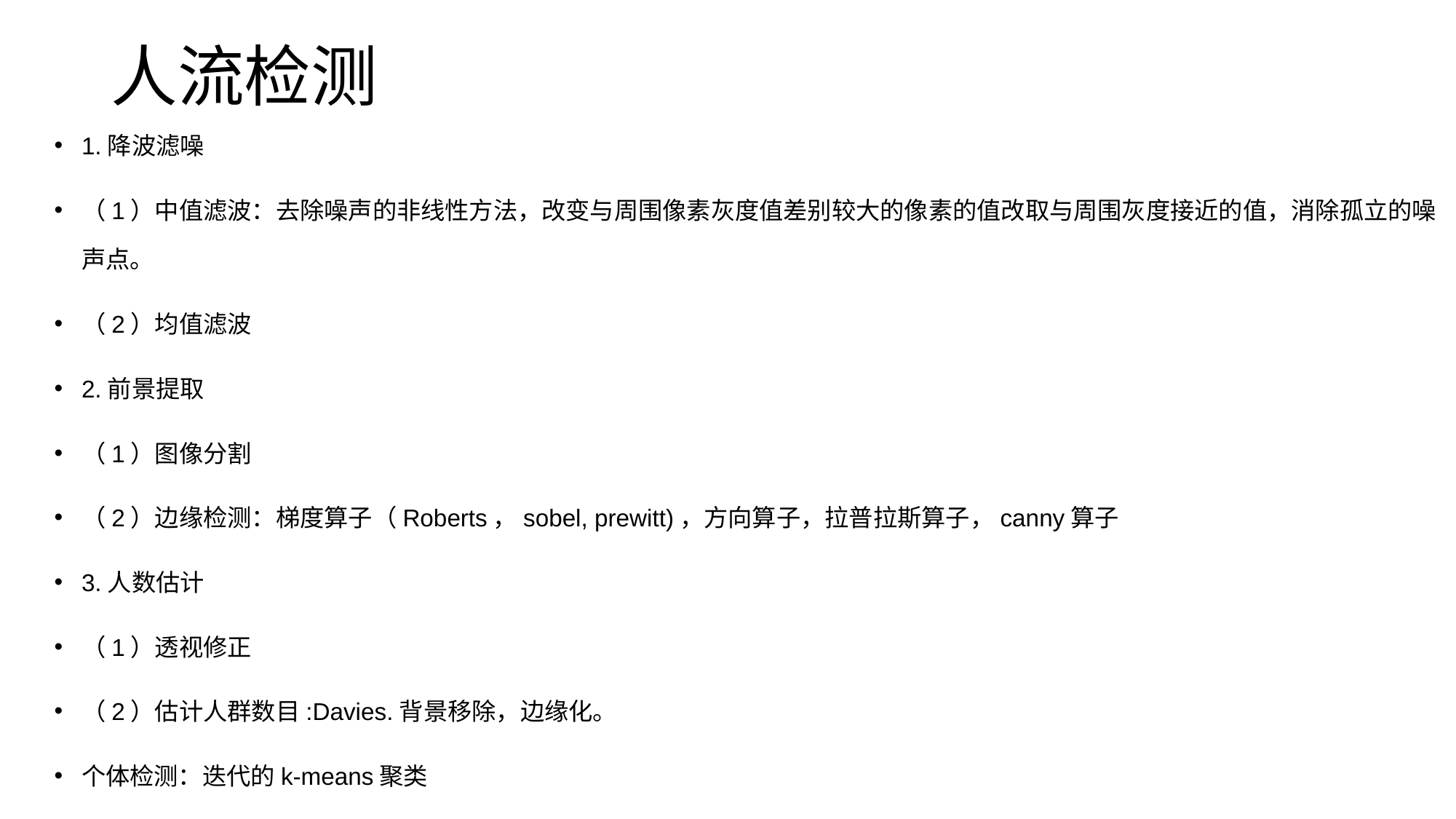

# 人流检测
1.降波滤噪
（1）中值滤波：去除噪声的非线性方法，改变与周围像素灰度值差别较大的像素的值改取与周围灰度接近的值，消除孤立的噪声点。
（2）均值滤波
2.前景提取
（1）图像分割
（2）边缘检测：梯度算子（Roberts，sobel, prewitt)，方向算子，拉普拉斯算子，canny算子
3.人数估计
（1）透视修正
（2）估计人群数目:Davies.背景移除，边缘化。
个体检测：迭代的k-means聚类